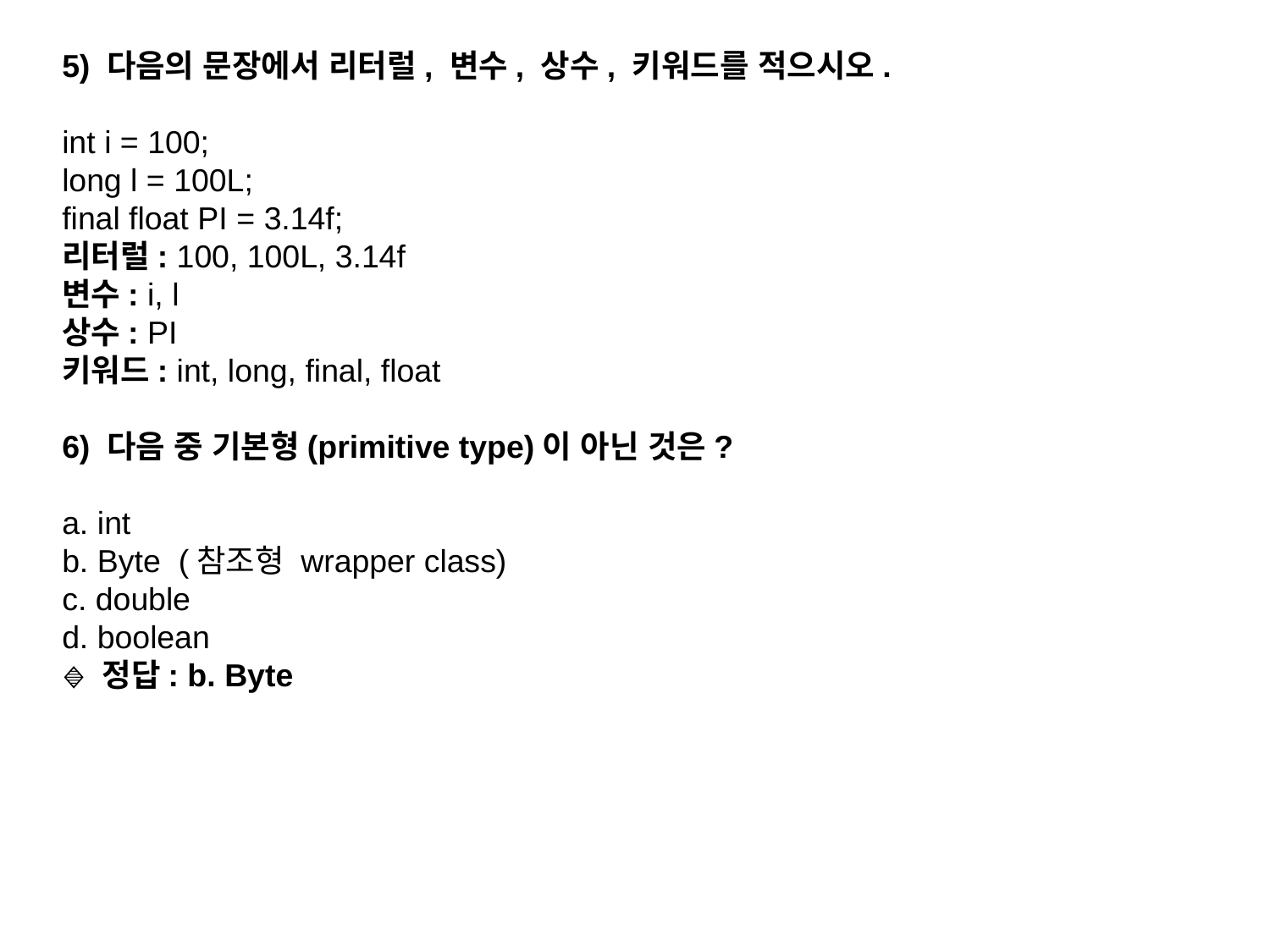

5) 다음의 문장에서 리터럴, 변수, 상수, 키워드를 적으시오.

int i = 100;
long l = 100L;
final float PI = 3.14f;
리터럴: 100, 100L, 3.14f
변수: i, l
상수: PI
키워드: int, long, final, float

6) 다음 중 기본형(primitive type)이 아닌 것은?

a. int
b. Byte  (참조형 wrapper class)
c. double
d. boolean
🔹 정답: b. Byte